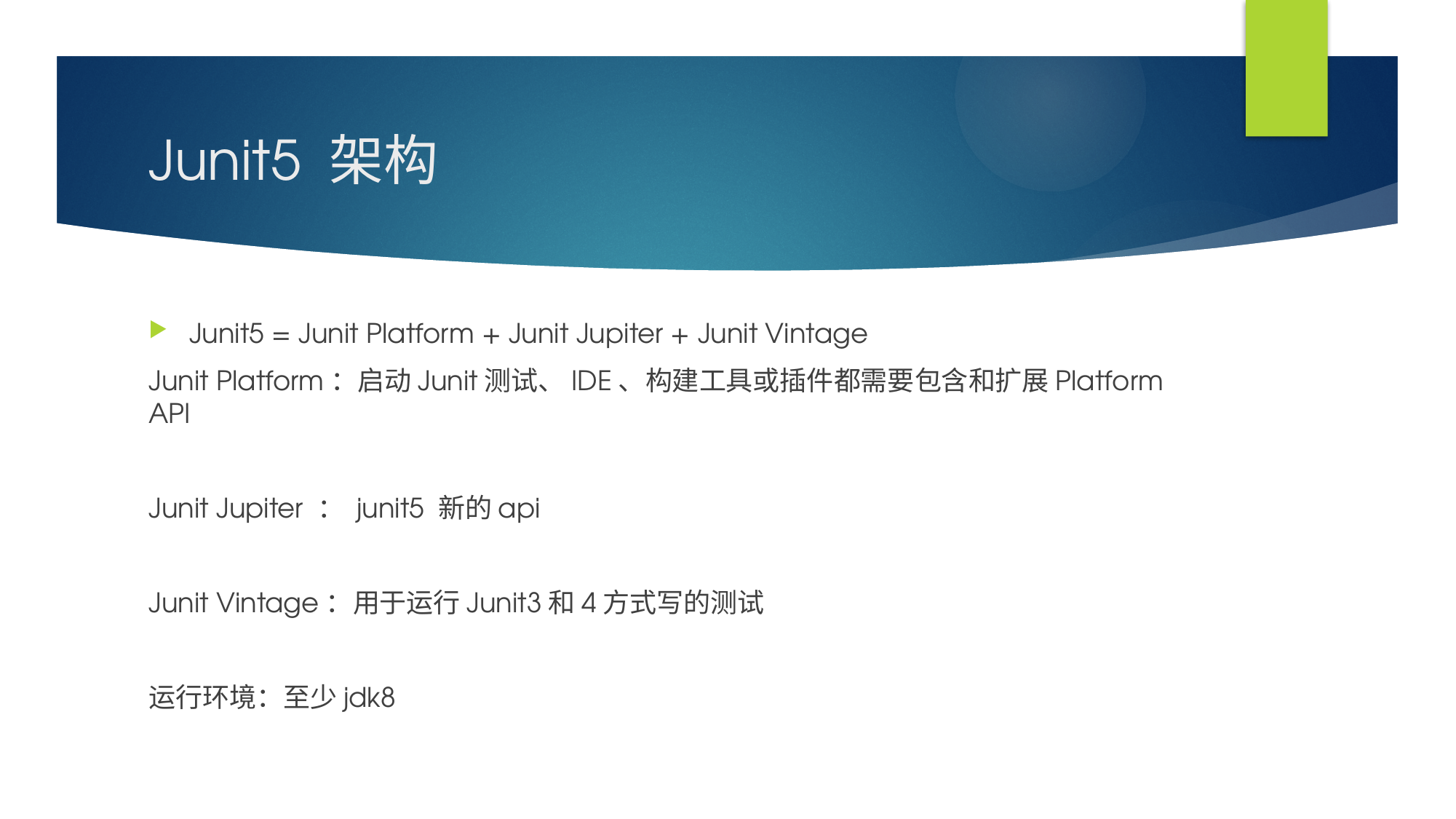

# Junit5 架构
Junit5 = Junit Platform + Junit Jupiter + Junit Vintage
Junit Platform：启动Junit测试、IDE、构建工具或插件都需要包含和扩展Platform API

Junit Jupiter ： junit5 新的api

Junit Vintage：用于运行Junit3和4方式写的测试

运行环境：至少jdk8